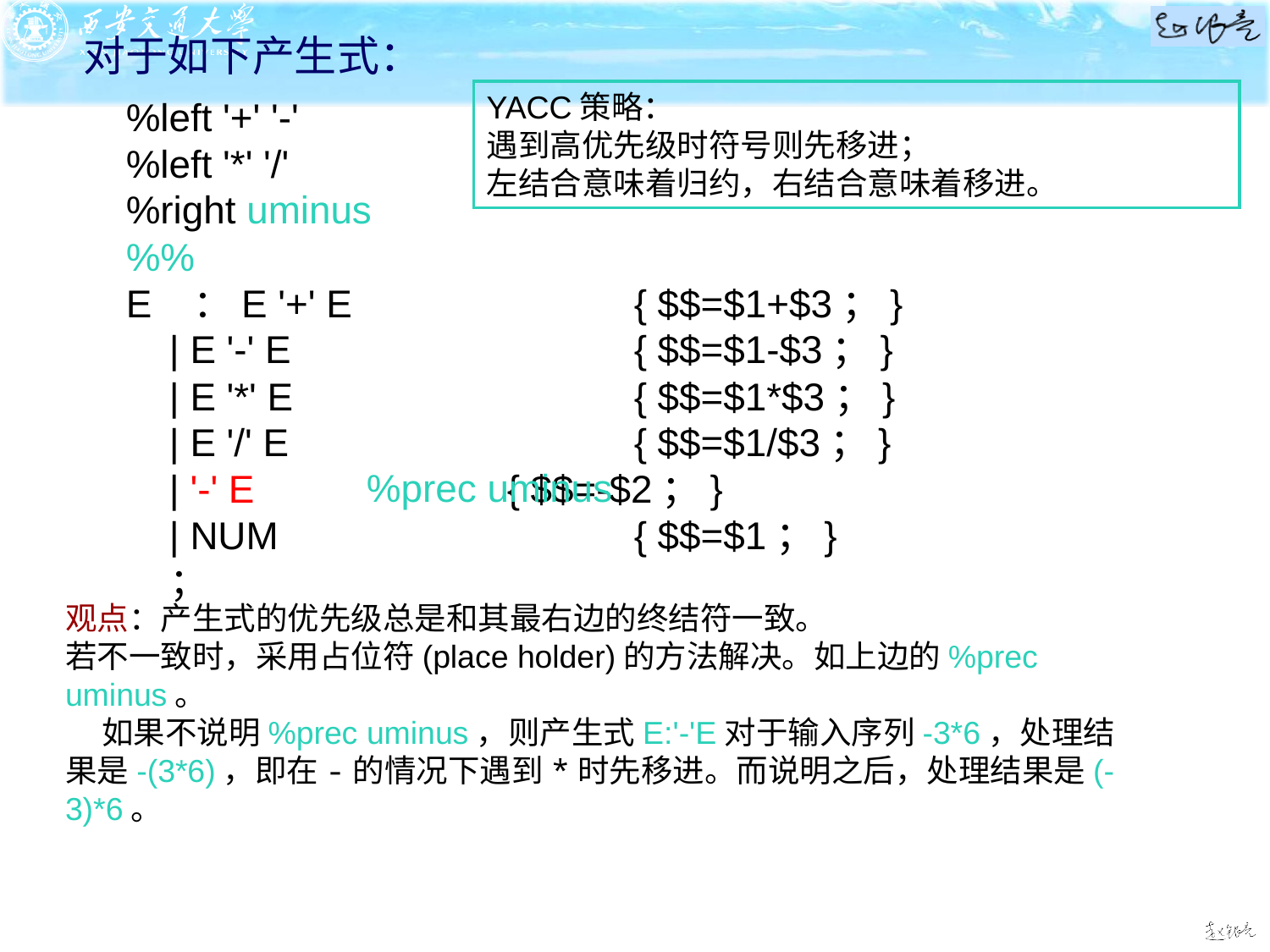

# 对于如下产生式：
YACC策略：
遇到高优先级时符号则先移进；
左结合意味着归约，右结合意味着移进。
%left '+' '-'
%left '*' '/'
%right uminus
%%
E   ：E '+' E			{ $$=$1+$3；}
    | E '-' E			{ $$=$1-$3；}
    | E '*' E			{ $$=$1*$3；}
    | E '/' E			{ $$=$1/$3；}
    | '-' E        		{ $$=-$2；}
    | NUM			{ $$=$1；}
    ；
%prec uminus
观点：产生式的优先级总是和其最右边的终结符一致。
若不一致时，采用占位符(place holder)的方法解决。如上边的%prec uminus。
    如果不说明%prec uminus，则产生式E:'-'E对于输入序列-3*6，处理结果是-(3*6)，即在-的情况下遇到*时先移进。而说明之后，处理结果是(-3)*6。
17